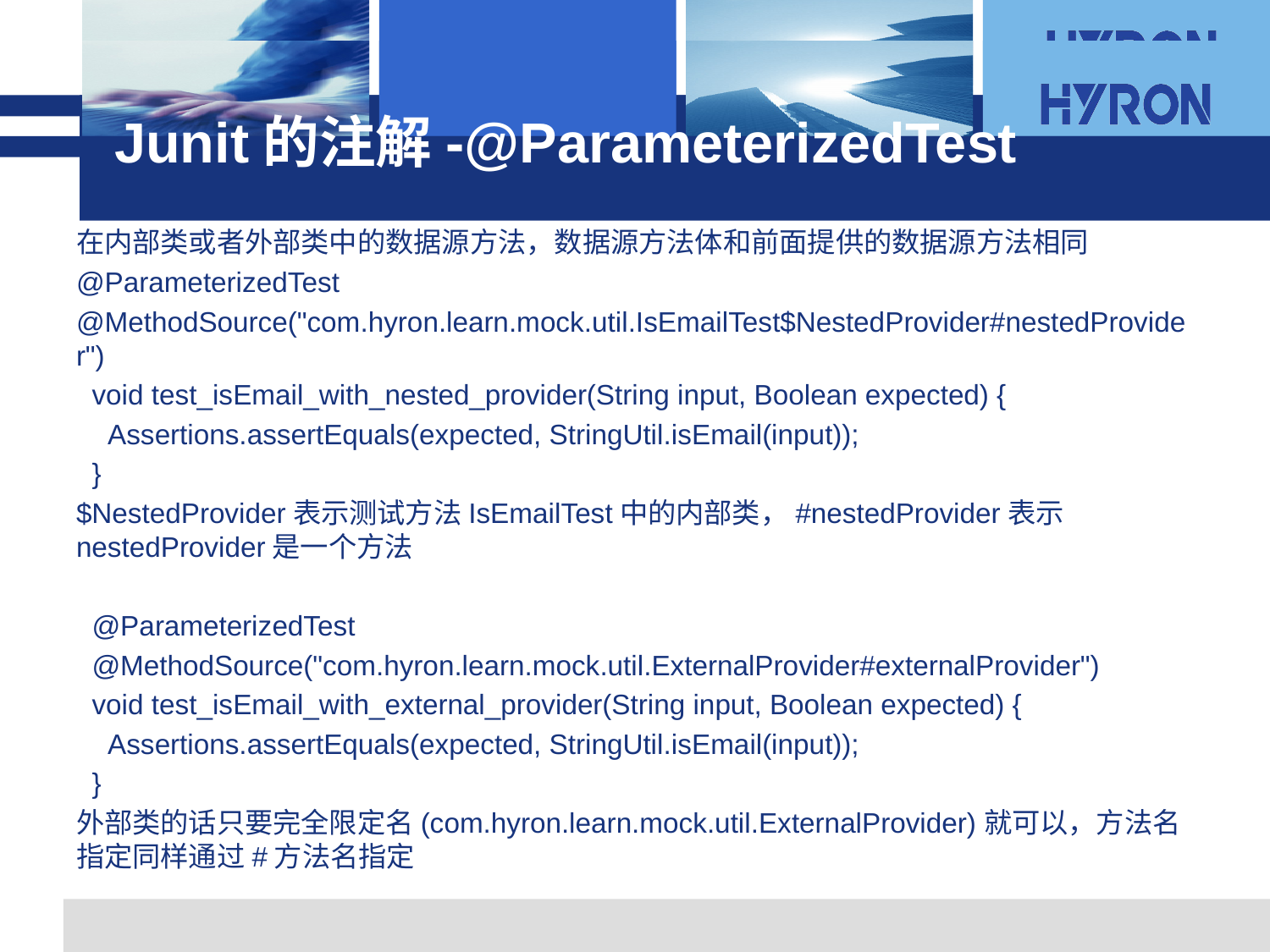

# Junit的注解-@ParameterizedTest
在内部类或者外部类中的数据源方法，数据源方法体和前面提供的数据源方法相同
@ParameterizedTest
@MethodSource("com.hyron.learn.mock.util.IsEmailTest$NestedProvider#nestedProvider")
  void test_isEmail_with_nested_provider(String input, Boolean expected) {
    Assertions.assertEquals(expected, StringUtil.isEmail(input));
  }
$NestedProvider表示测试方法IsEmailTest中的内部类，#nestedProvider表示nestedProvider是一个方法

  @ParameterizedTest
  @MethodSource("com.hyron.learn.mock.util.ExternalProvider#externalProvider")
  void test_isEmail_with_external_provider(String input, Boolean expected) {
    Assertions.assertEquals(expected, StringUtil.isEmail(input));
  }
外部类的话只要完全限定名(com.hyron.learn.mock.util.ExternalProvider)就可以，方法名指定同样通过#方法名指定